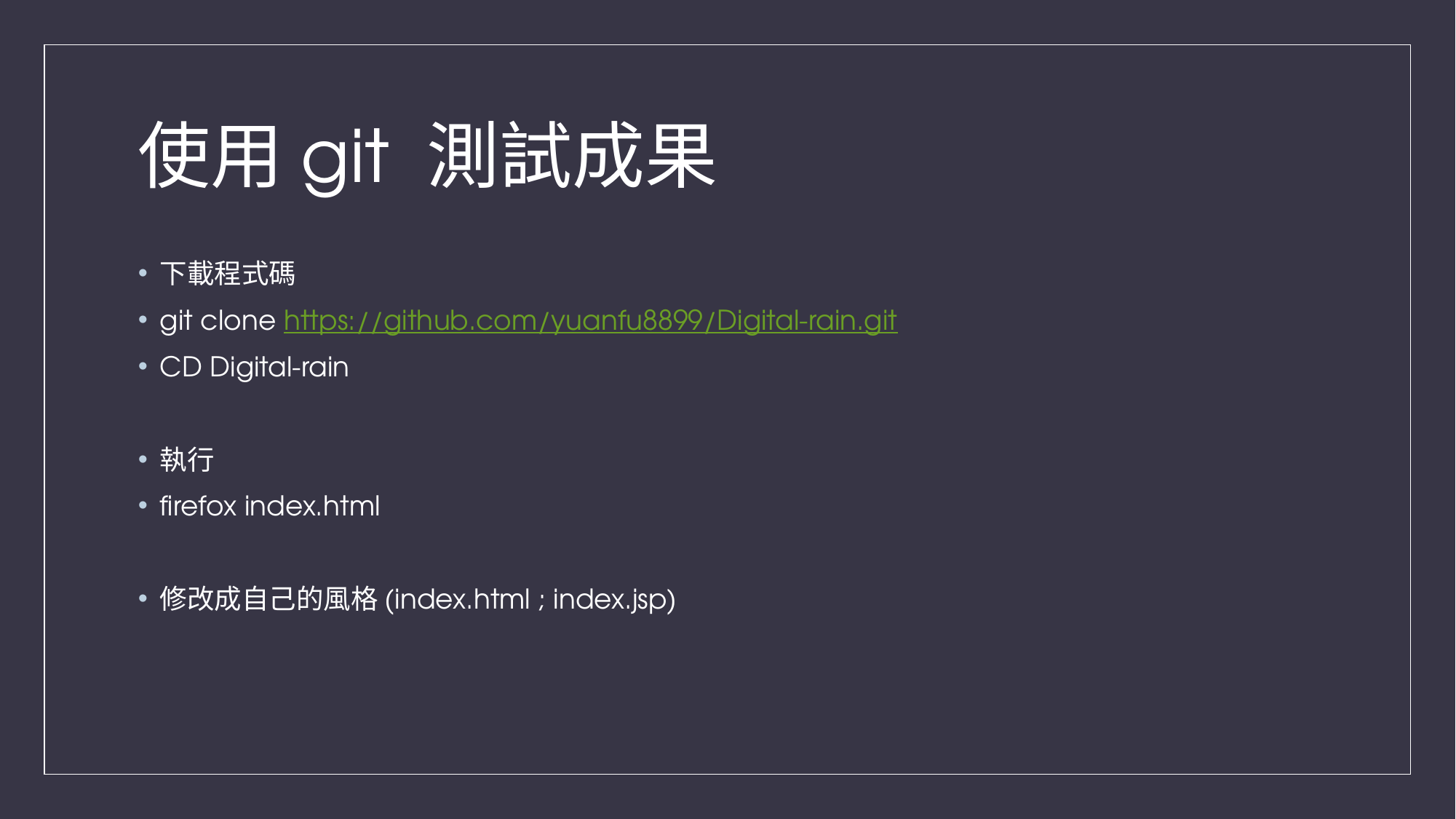

# 使用git 測試成果
下載程式碼
git clone https://github.com/yuanfu8899/Digital-rain.git
CD Digital-rain

執行
firefox index.html

修改成自己的風格(index.html ; index.jsp)